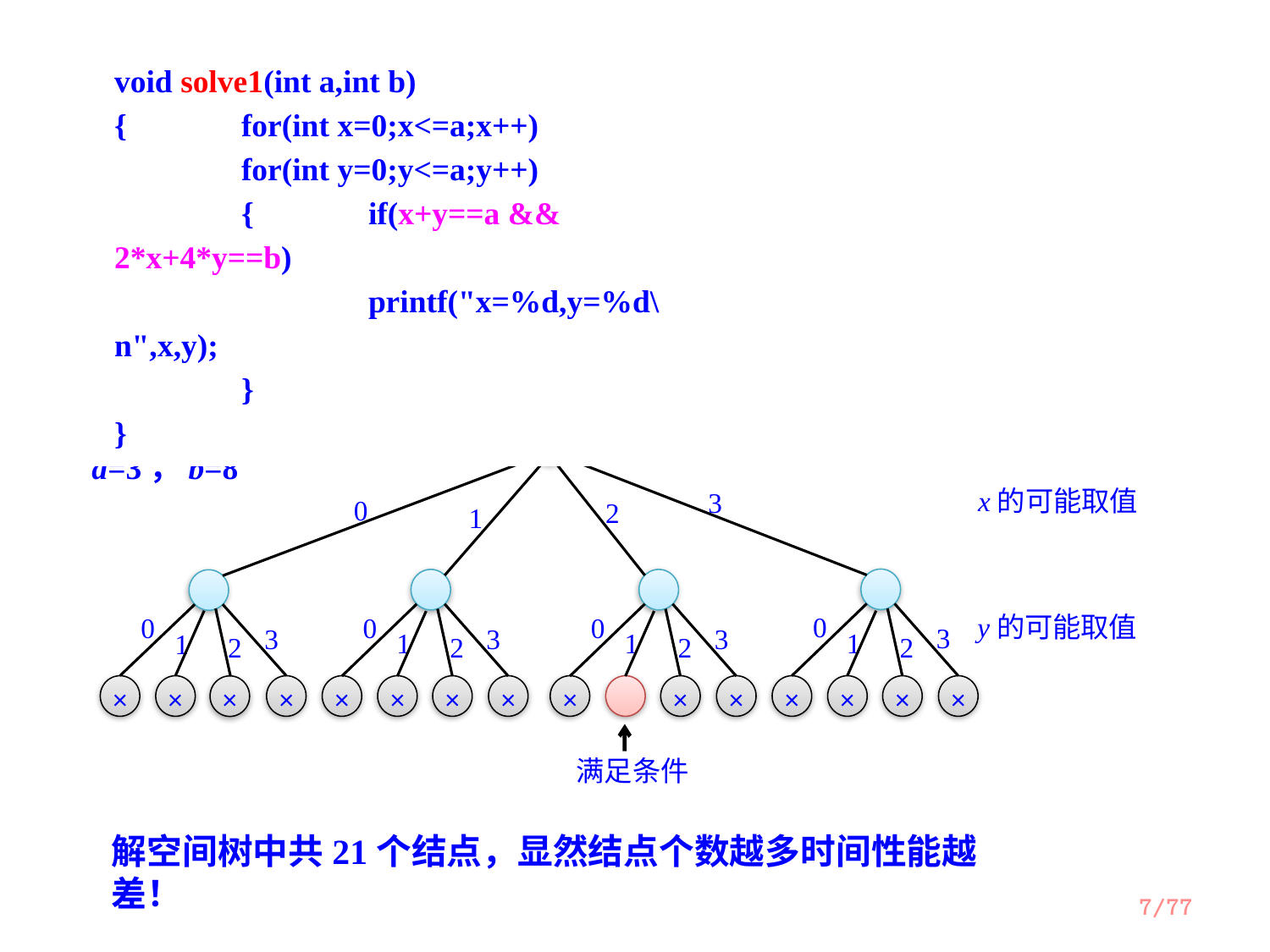

void solve1(int a,int b)
{   	for(int x=0;x<=a;x++)
        	for(int y=0;y<=a;y++)
        	{	if(x+y==a && 2*x+4*y==b)
               		printf("x=%d,y=%d\n",x,y);
        	}
}

a=3，b=8

x的可能取值
3
0
2
1

0
y的可能取值
0
0
0

3
3
3
3
1
1
1
1
2
2
2
2
×
×

×

×

×

×

×

×

×

×

×

×

×

×

满足条件
×

解空间树中共21个结点，显然结点个数越多时间性能越差！
7/77